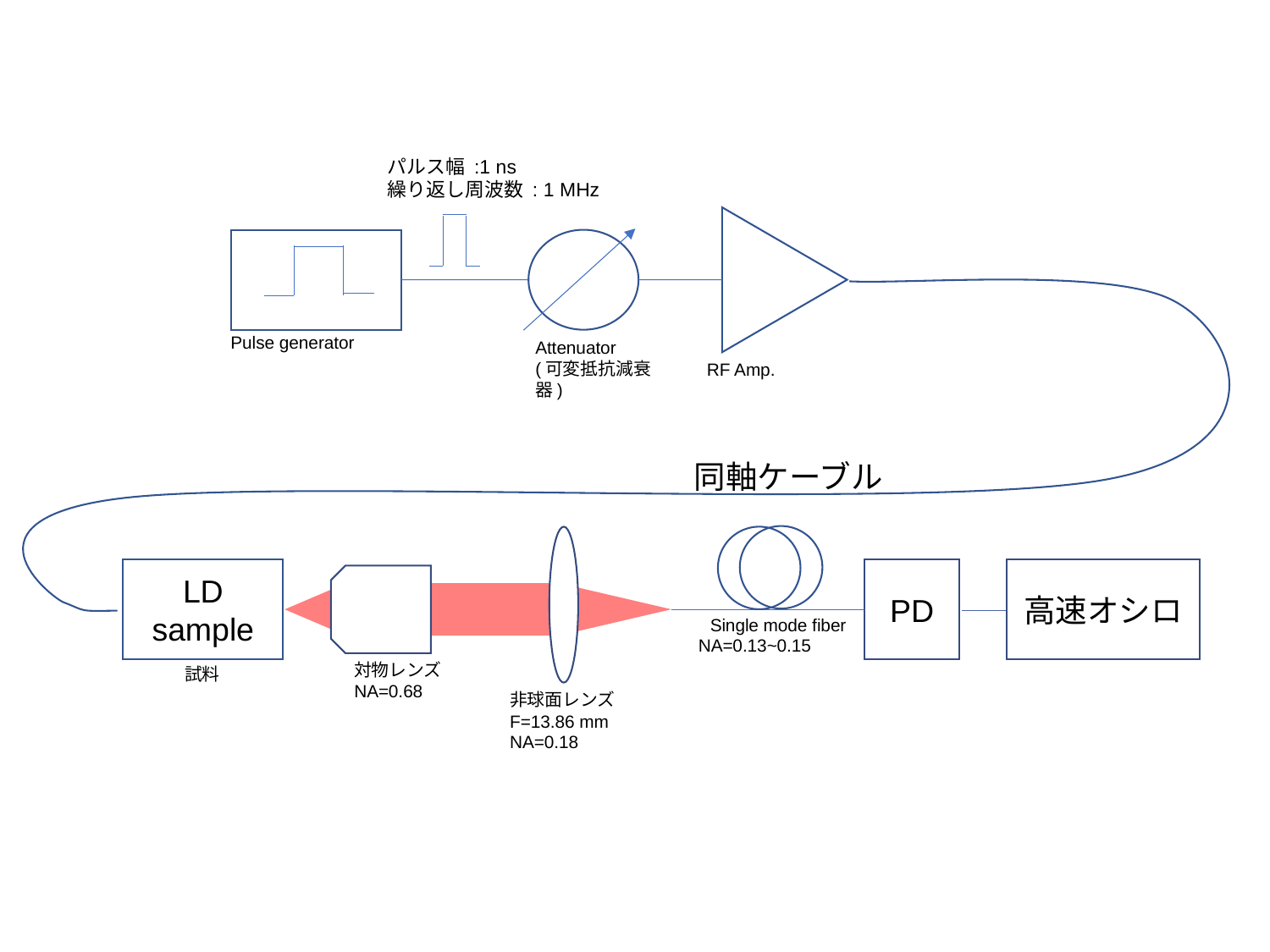

パルス幅 :1 ns
繰り返し周波数 : 1 MHz

Pulse generator

Attenuator
(可変抵抗減衰器)
RF Amp.
同軸ケーブル

LD sample

PD
高速オシロ

Single mode fiber
NA=0.13~0.15
対物レンズ
NA=0.68
試料
非球面レンズ
F=13.86 mm
NA=0.18